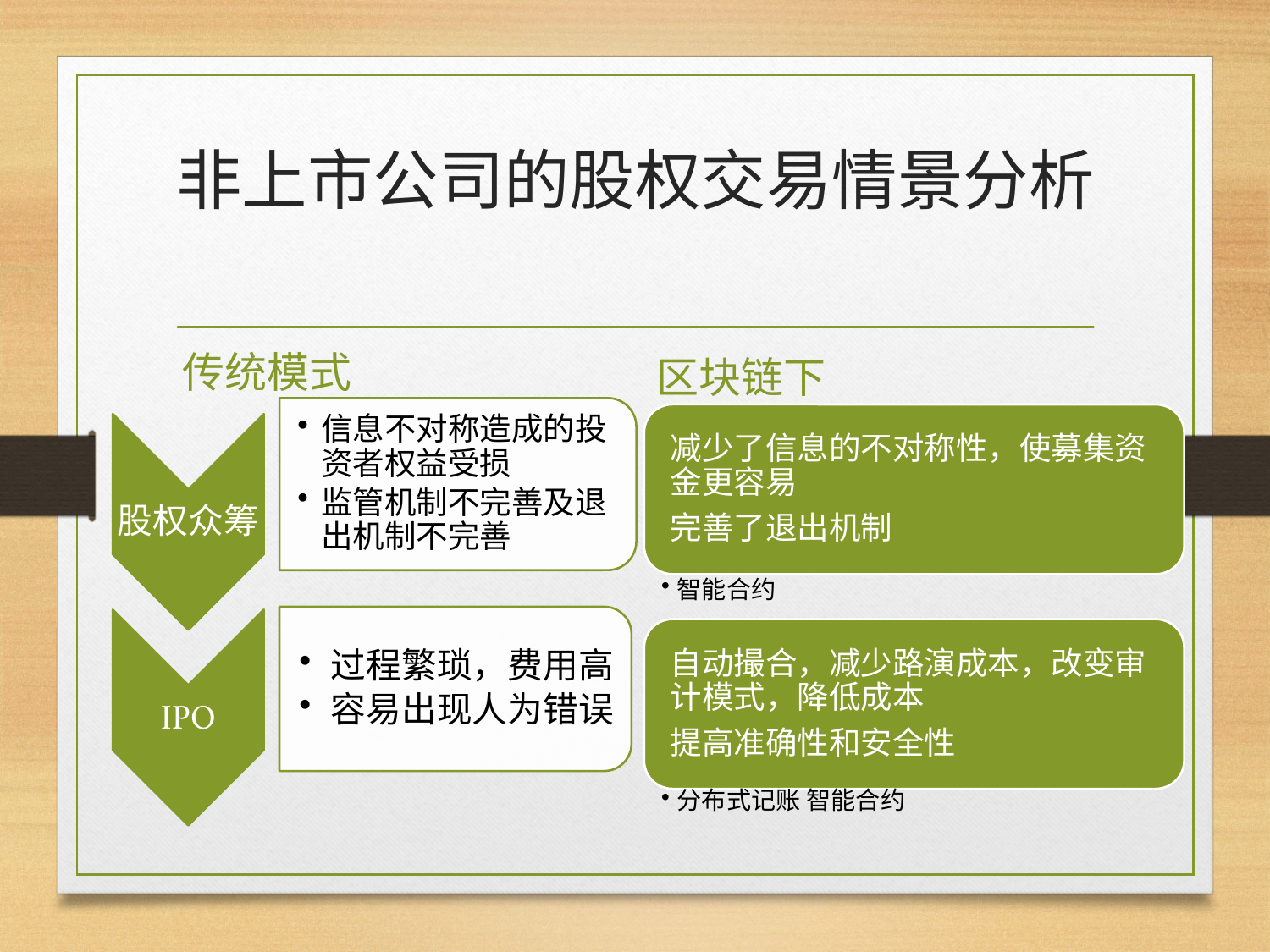

# 非上市公司的股权交易情景分析
区块链下
传统模式
股权众筹
信息不对称造成的投资者权益受损
监管机制不完善及退出机制不完善
IPO
过程繁琐，费用高
容易出现人为错误
减少了信息的不对称性，使募集资金更容易
完善了退出机制
智能合约
自动撮合，减少路演成本，改变审计模式，降低成本
提高准确性和安全性
分布式记账 智能合约